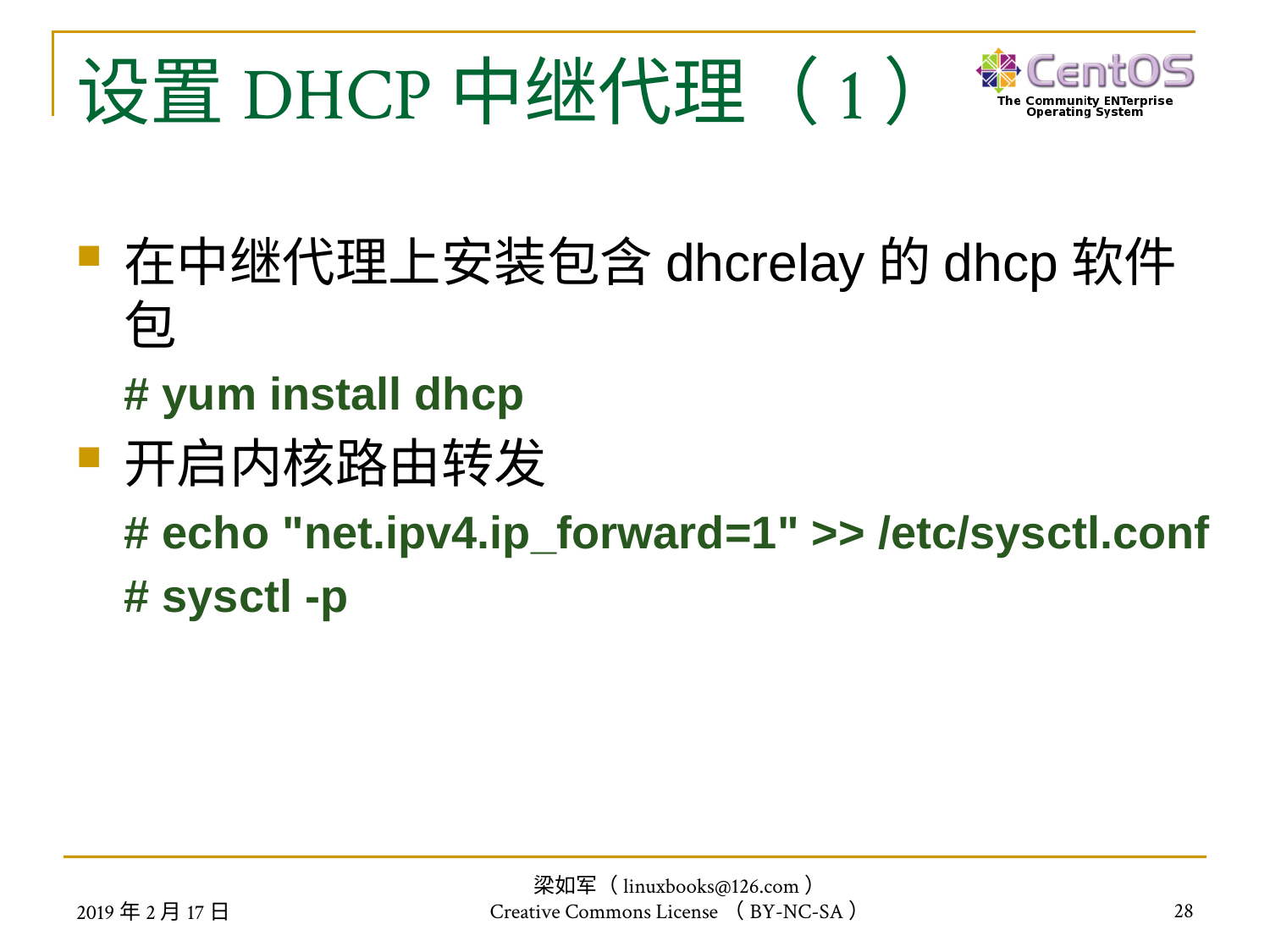

# 设置DHCP中继代理（1）
在中继代理上安装包含dhcrelay的dhcp软件包
# yum install dhcp
开启内核路由转发
# echo "net.ipv4.ip_forward=1" >> /etc/sysctl.conf
# sysctl -p
梁如军（linuxbooks@126.com）
Creative Commons License（BY-NC-SA）
2019年2月17日
28